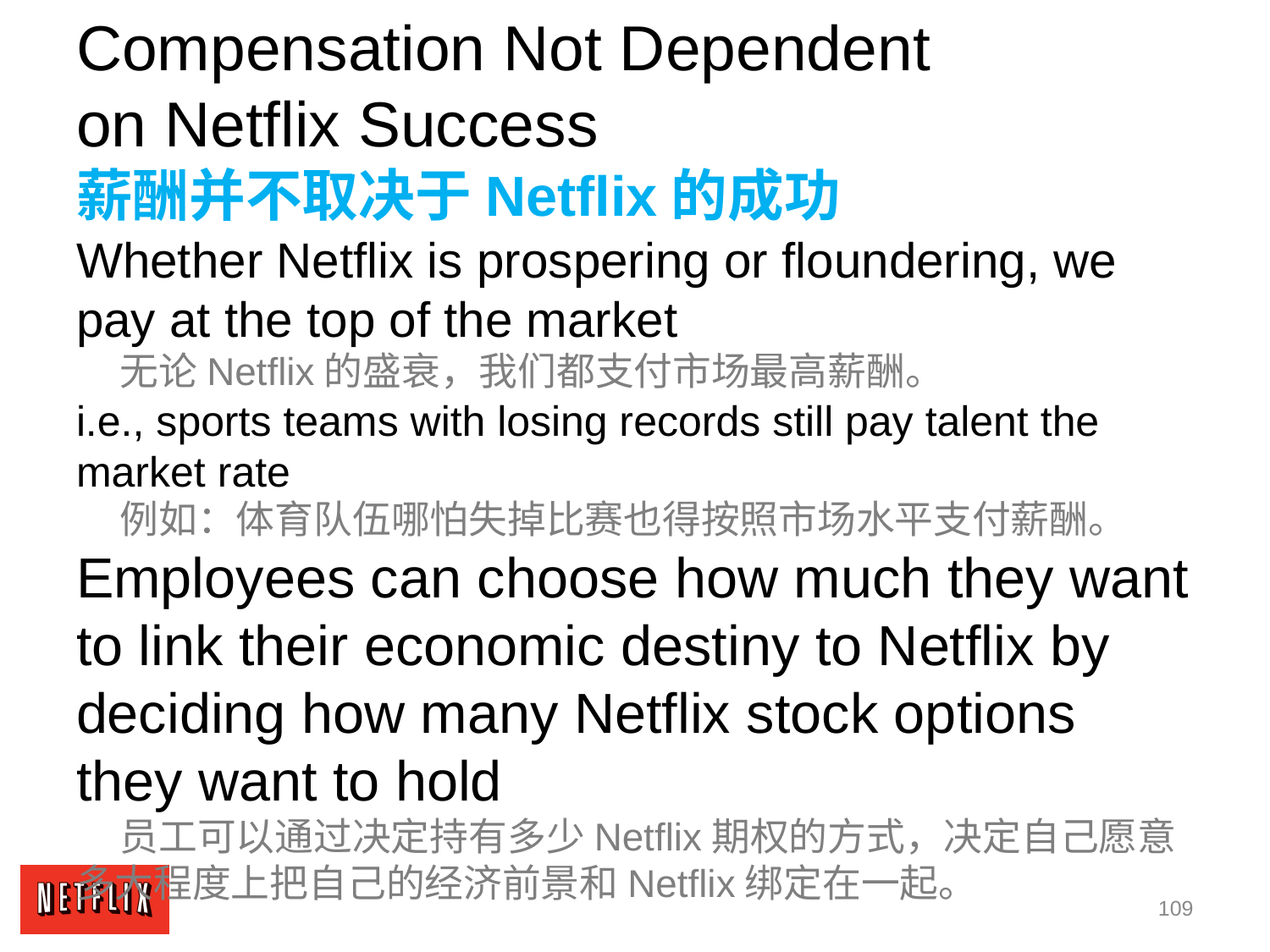

Compensation Not Dependent
on Netflix Success
薪酬并不取决于Netflix的成功
Whether Netflix is prospering or floundering, we pay at the top of the market
    无论Netflix的盛衰，我们都支付市场最高薪酬。
i.e., sports teams with losing records still pay talent the market rate
    例如：体育队伍哪怕失掉比赛也得按照市场水平支付薪酬。
Employees can choose how much they want to link their economic destiny to Netflix by deciding how many Netflix stock options they want to hold
    员工可以通过决定持有多少Netflix期权的方式，决定自己愿意多大程度上把自己的经济前景和Netflix绑定在一起。

109